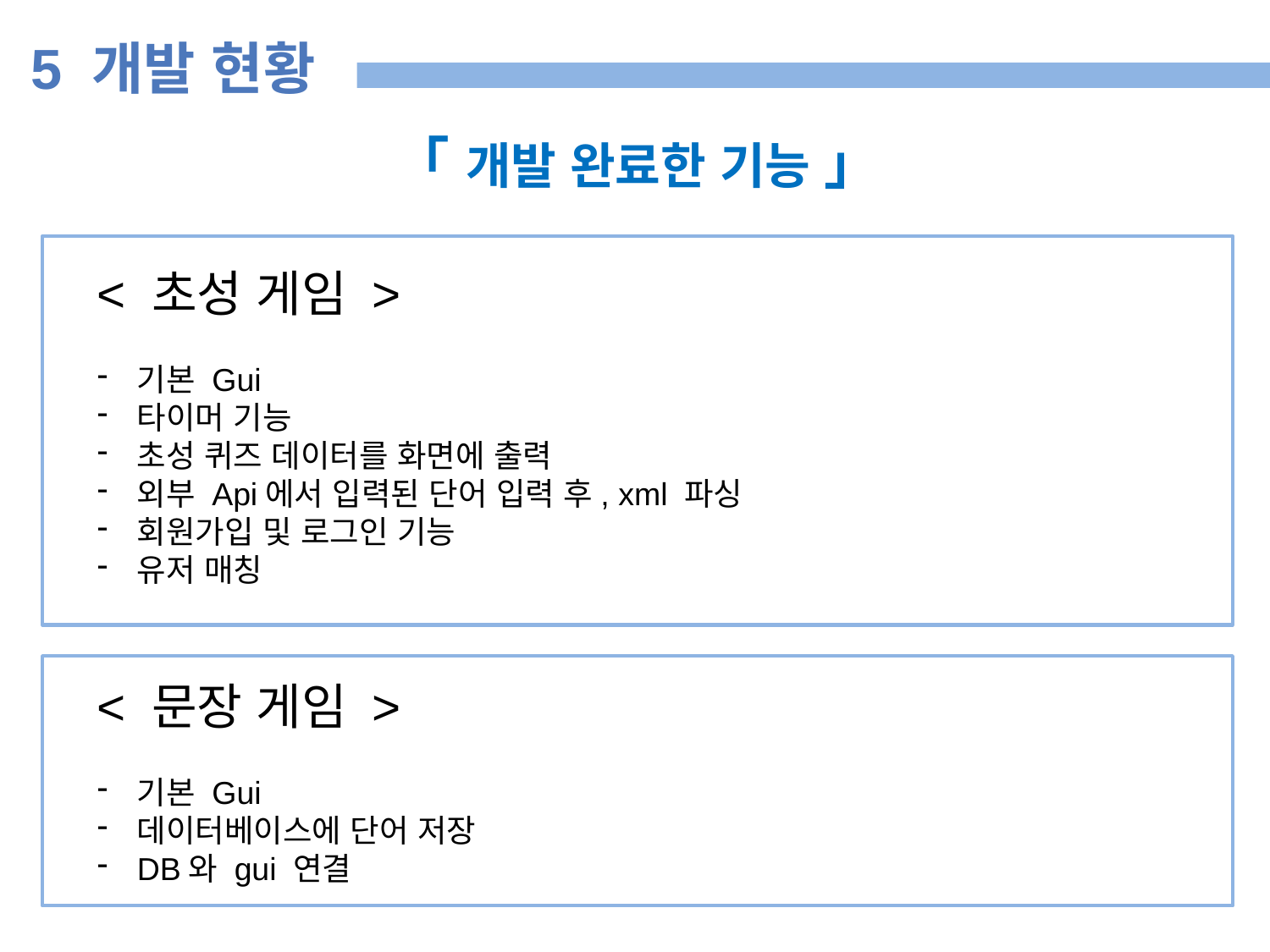

5 개발 현황

「 개발 완료한 기능 」

< 초성 게임 >

기본 Gui
타이머 기능
초성 퀴즈 데이터를 화면에 출력
외부 Api에서 입력된 단어 입력 후, xml 파싱
회원가입 및 로그인 기능
유저 매칭

< 문장 게임 >

기본 Gui
데이터베이스에 단어 저장
DB와 gui 연결